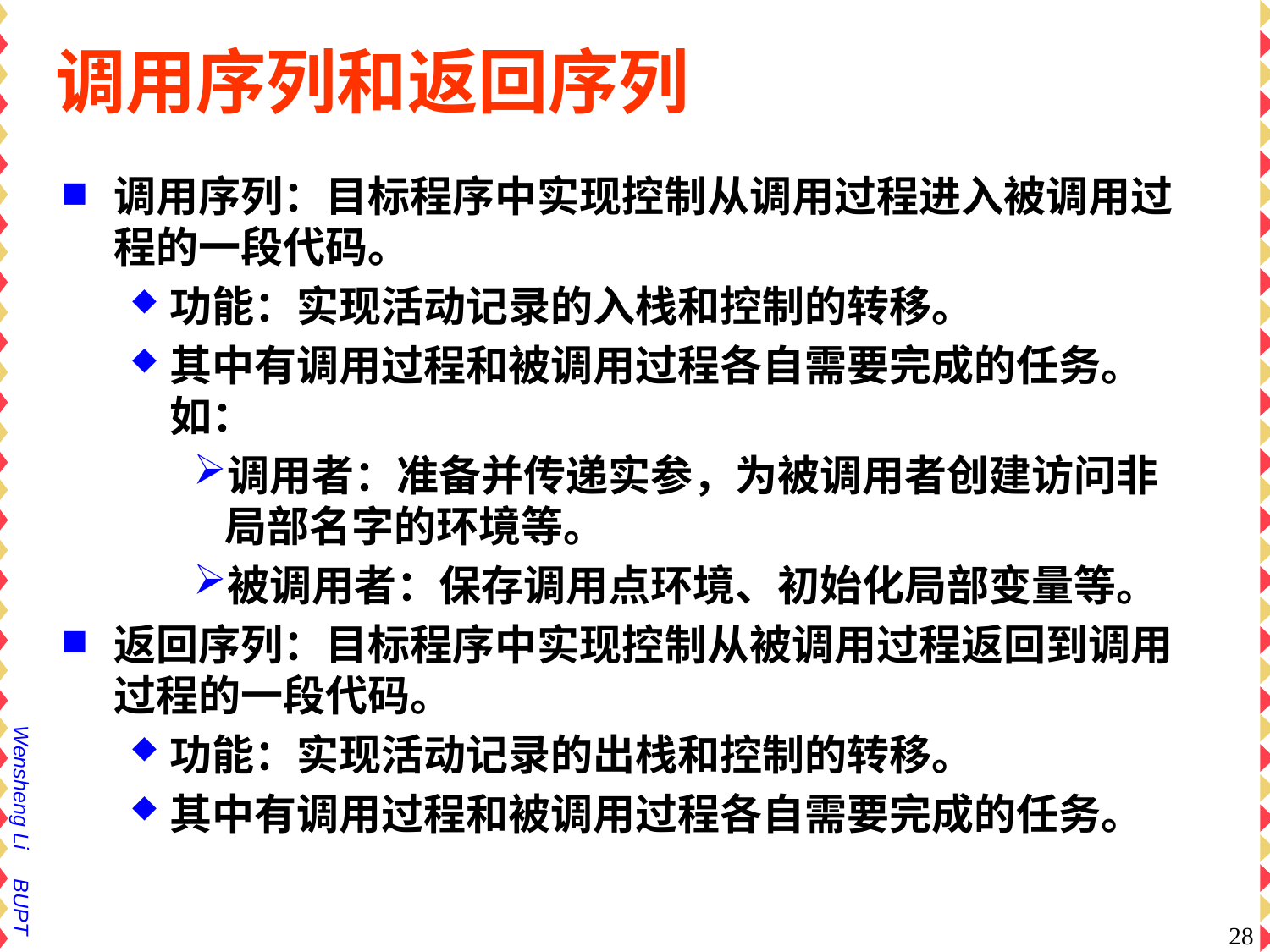

# 调用序列和返回序列
调用序列：目标程序中实现控制从调用过程进入被调用过程的一段代码。
功能：实现活动记录的入栈和控制的转移。
其中有调用过程和被调用过程各自需要完成的任务。如：
调用者：准备并传递实参，为被调用者创建访问非局部名字的环境等。
被调用者：保存调用点环境、初始化局部变量等。
返回序列：目标程序中实现控制从被调用过程返回到调用过程的一段代码。
功能：实现活动记录的出栈和控制的转移。
其中有调用过程和被调用过程各自需要完成的任务。
28